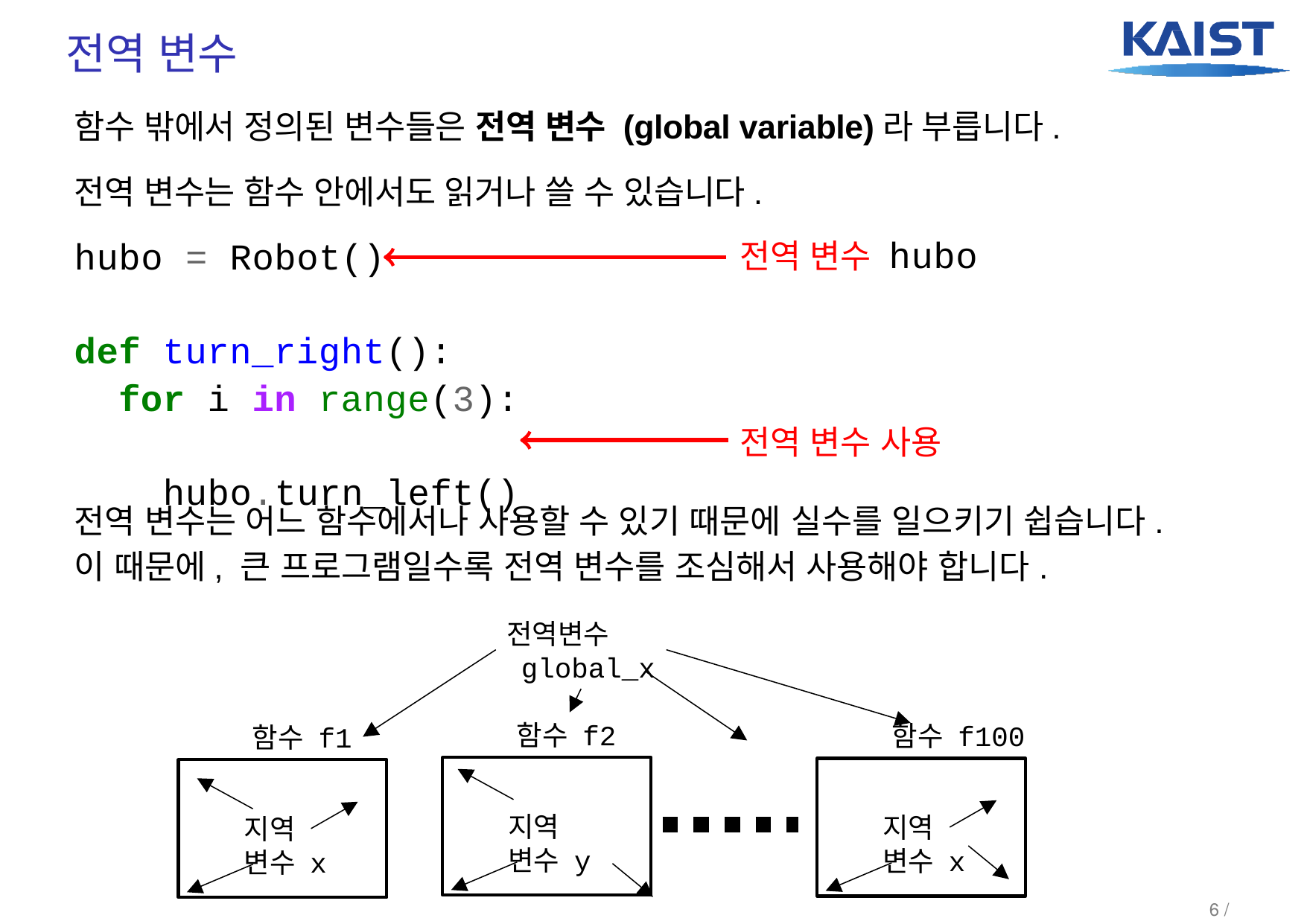

# 전역 변수

함수 밖에서 정의된 변수들은 전역 변수 (global variable)라 부릅니다.
전역 변수는 함수 안에서도 읽거나 쓸 수 있습니다.
전역 변수 hubo
hubo = Robot()

def turn_right():
for i in range(3):
  hubo.turn_left()
전역 변수 사용

전역 변수는 어느 함수에서나 사용할 수 있기 때문에 실수를 일으키기 쉽습니다.
이 때문에, 큰 프로그램일수록 전역 변수를 조심해서 사용해야 합니다.
전역변수
 global_x
함수 f2
함수 f100
함수 f1

지역
변수 y
지역
변수 x
지역
변수 x
6 / 30